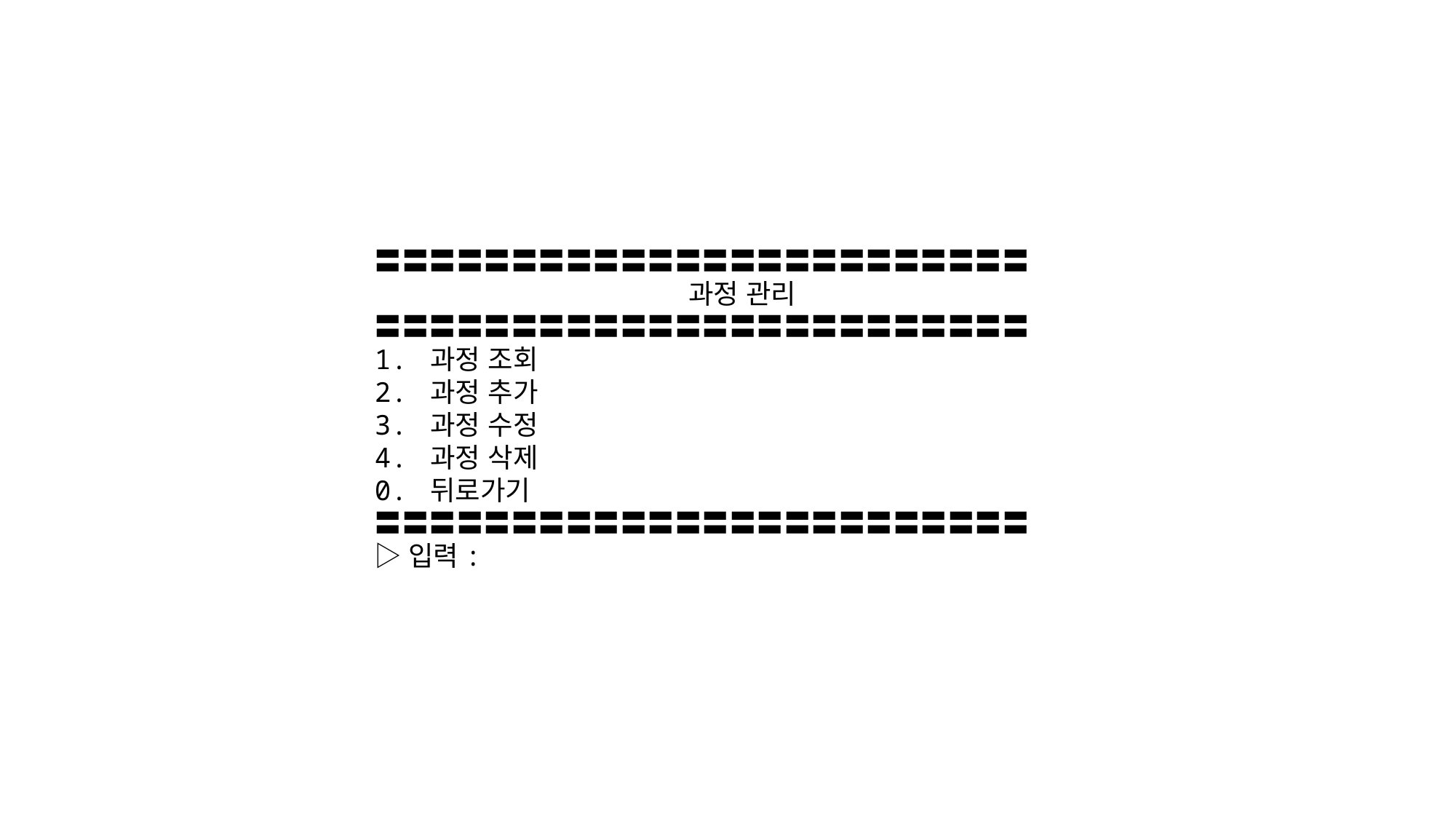

〓〓〓〓〓〓〓〓〓〓〓〓〓〓〓〓〓〓〓〓〓〓〓〓
   과정 관리
〓〓〓〓〓〓〓〓〓〓〓〓〓〓〓〓〓〓〓〓〓〓〓〓
1. 과정 조회
2. 과정 추가
3. 과정 수정
4. 과정 삭제
0. 뒤로가기
〓〓〓〓〓〓〓〓〓〓〓〓〓〓〓〓〓〓〓〓〓〓〓〓
▷입력: